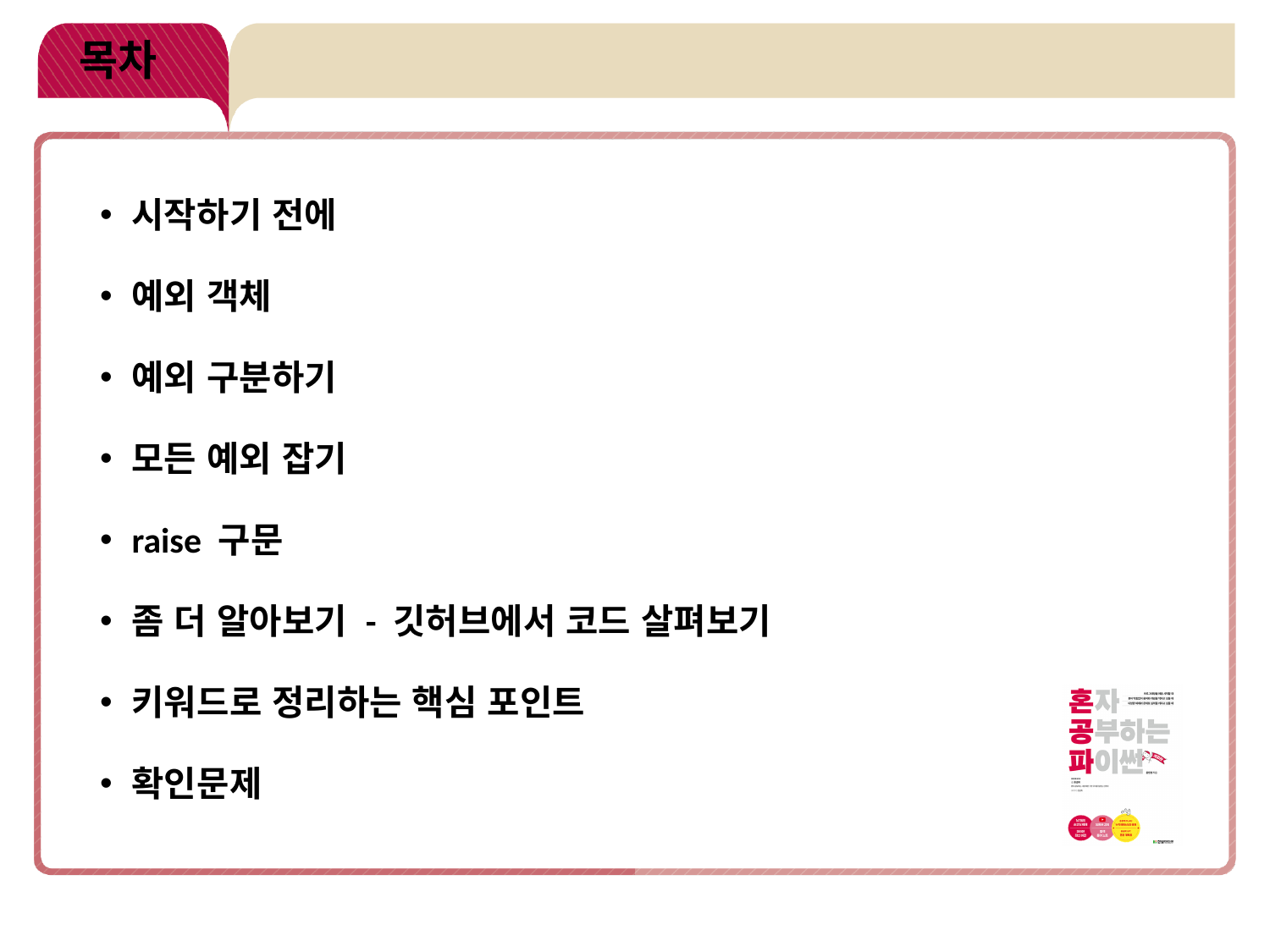

# 목차
시작하기 전에
예외 객체
예외 구분하기
모든 예외 잡기
raise 구문
좀 더 알아보기 - 깃허브에서 코드 살펴보기
키워드로 정리하는 핵심 포인트
확인문제